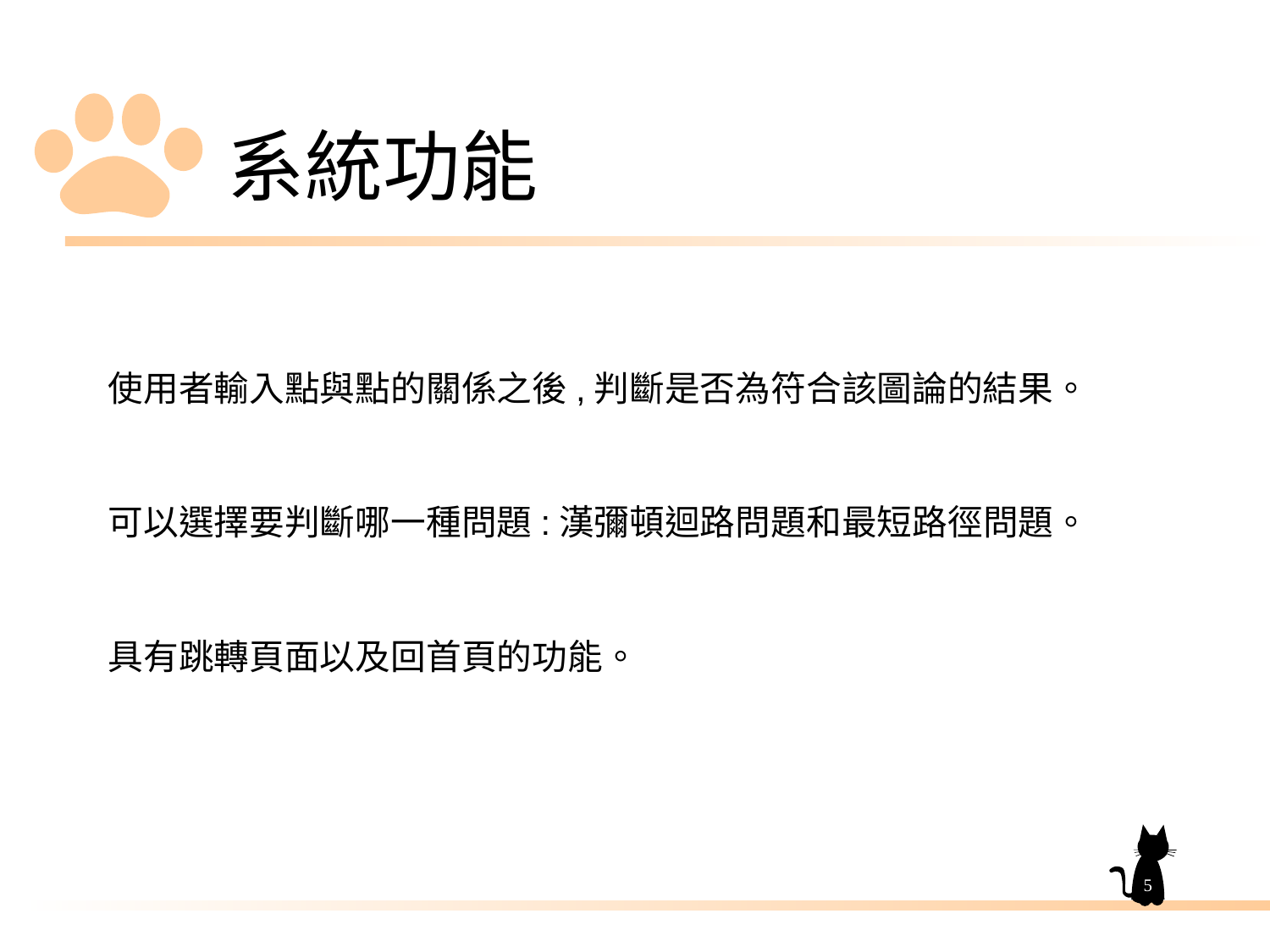

# 系統功能
使用者輸入點與點的關係之後,判斷是否為符合該圖論的結果。
可以選擇要判斷哪一種問題:漢彌頓迴路問題和最短路徑問題。
具有跳轉頁面以及回首頁的功能。

5